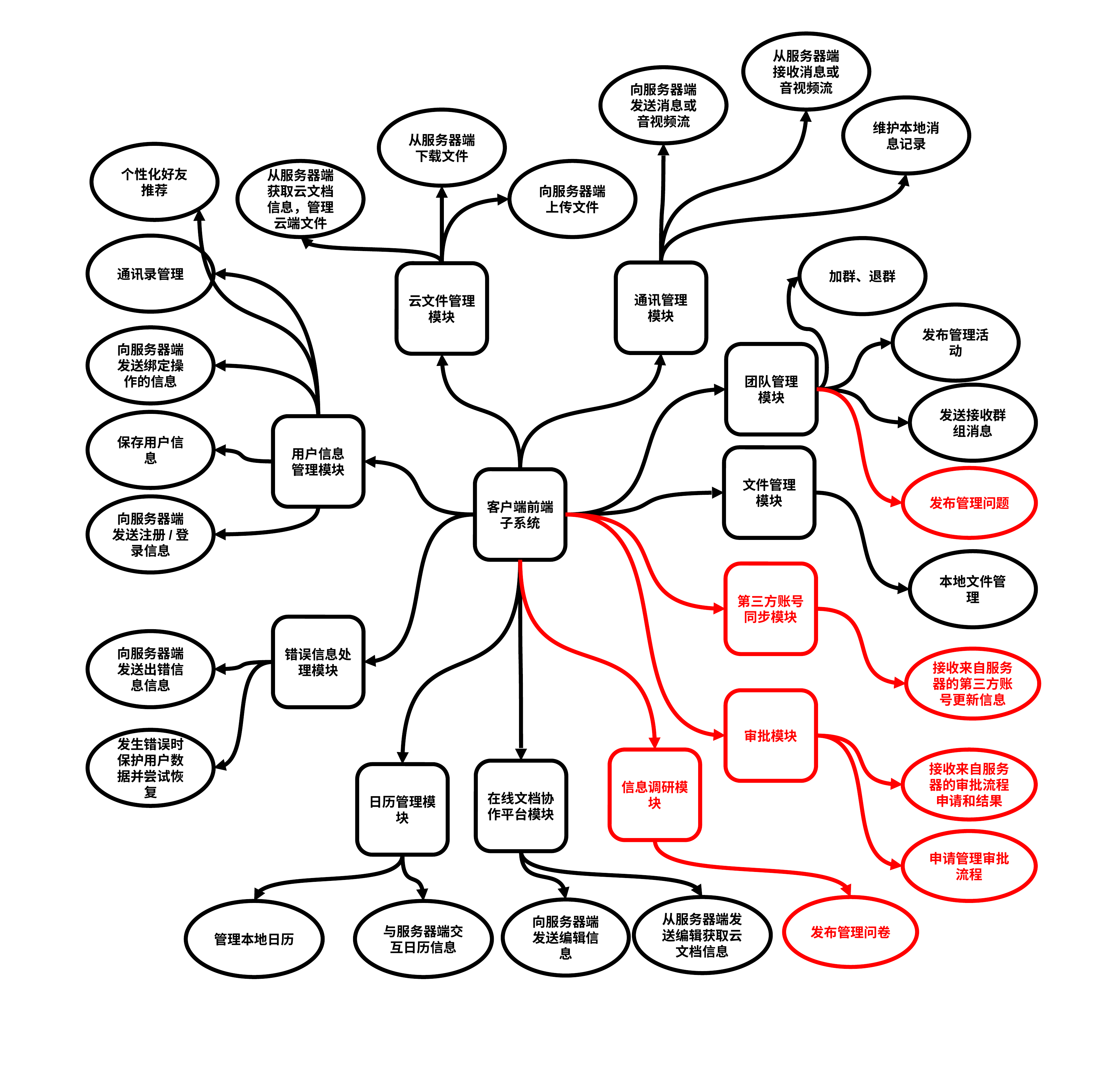

从服务器端接收消息或音视频流
向服务器端发送消息或音视频流
维护本地消息记录
从服务器端下载文件
个性化好友推荐
从服务器端获取云文档信息，管理云端文件
向服务器端上传文件
通讯录管理
加群、退群
通讯管理
模块
云文件管理
模块
发布管理活动
向服务器端发送绑定操作的信息
团队管理
模块
发送接收群组消息
保存用户信息
用户信息
管理模块
文件管理
模块
发布管理问题
客户端前端
子系统
向服务器端发送注册/登录信息
本地文件管理
第三方账号同步模块
错误信息处理模块
向服务器端发送出错信息信息
接收来自服务器的第三方账号更新信息
审批模块
发生错误时保护用户数据并尝试恢复
信息调研模块
接收来自服务器的审批流程申请和结果
在线文档协作平台模块
日历管理模块
申请管理审批流程
从服务器端发送编辑获取云文档信息
发布管理问卷
向服务器端发送编辑信息
管理本地日历
与服务器端交互日历信息